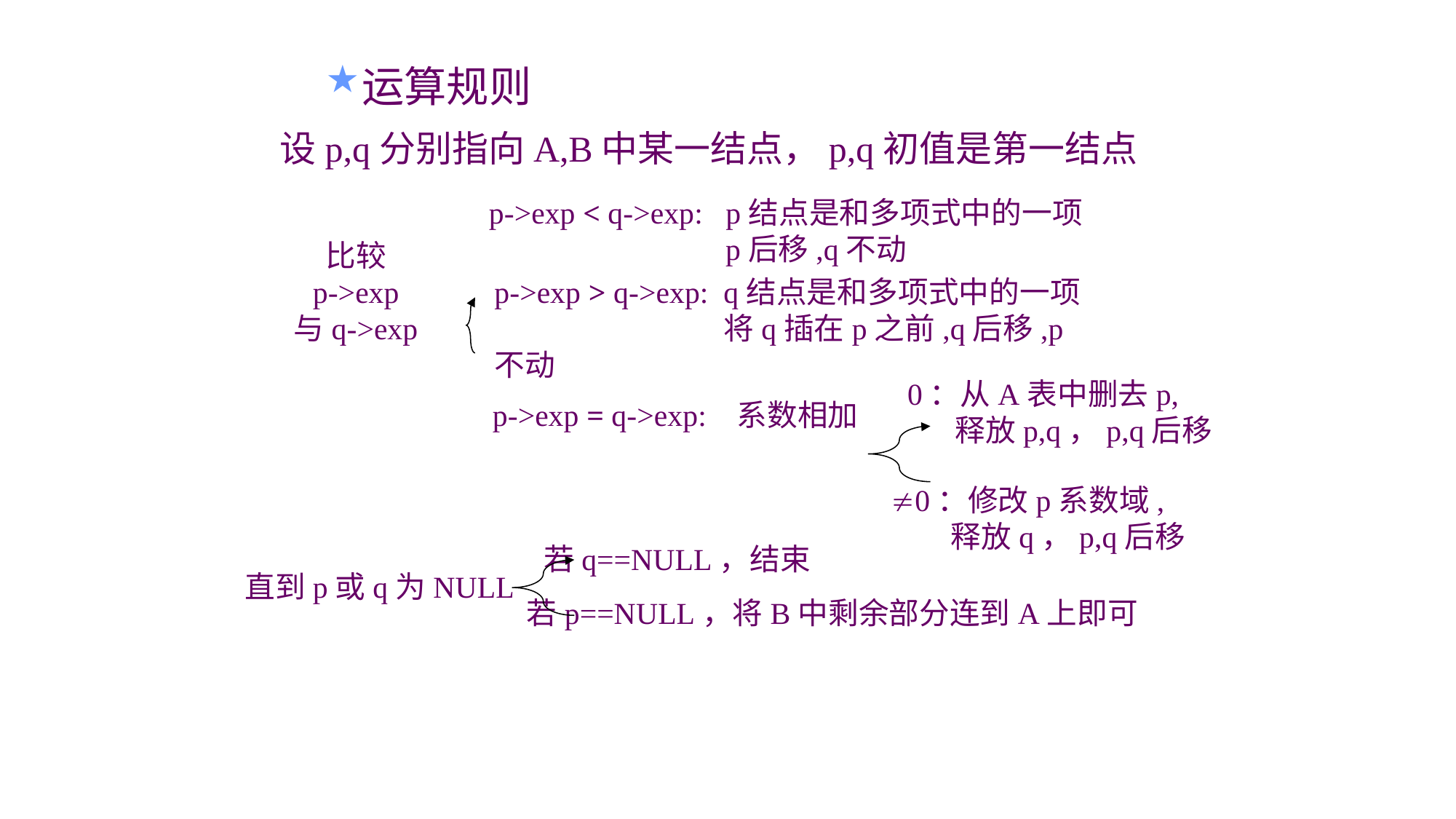

运算规则
设p,q分别指向A,B中某一结点，p,q初值是第一结点
p->exp < q->exp:   p结点是和多项式中的一项
　　　　　　       p后移,q不动
比较
p->exp
与q->exp
p->exp > q->exp:  q结点是和多项式中的一项
　　　　　　       将q插在p之前,q后移,p不动

0：从A表中删去p,
           释放p,q，p,q后移
p->exp = q->exp:   系数相加

≠0：修改p系数域,
           释放q，p,q后移
 若q==NULL，结束
直到p或q为NULL
 若p==NULL，将B中剩余部分连到A上即可